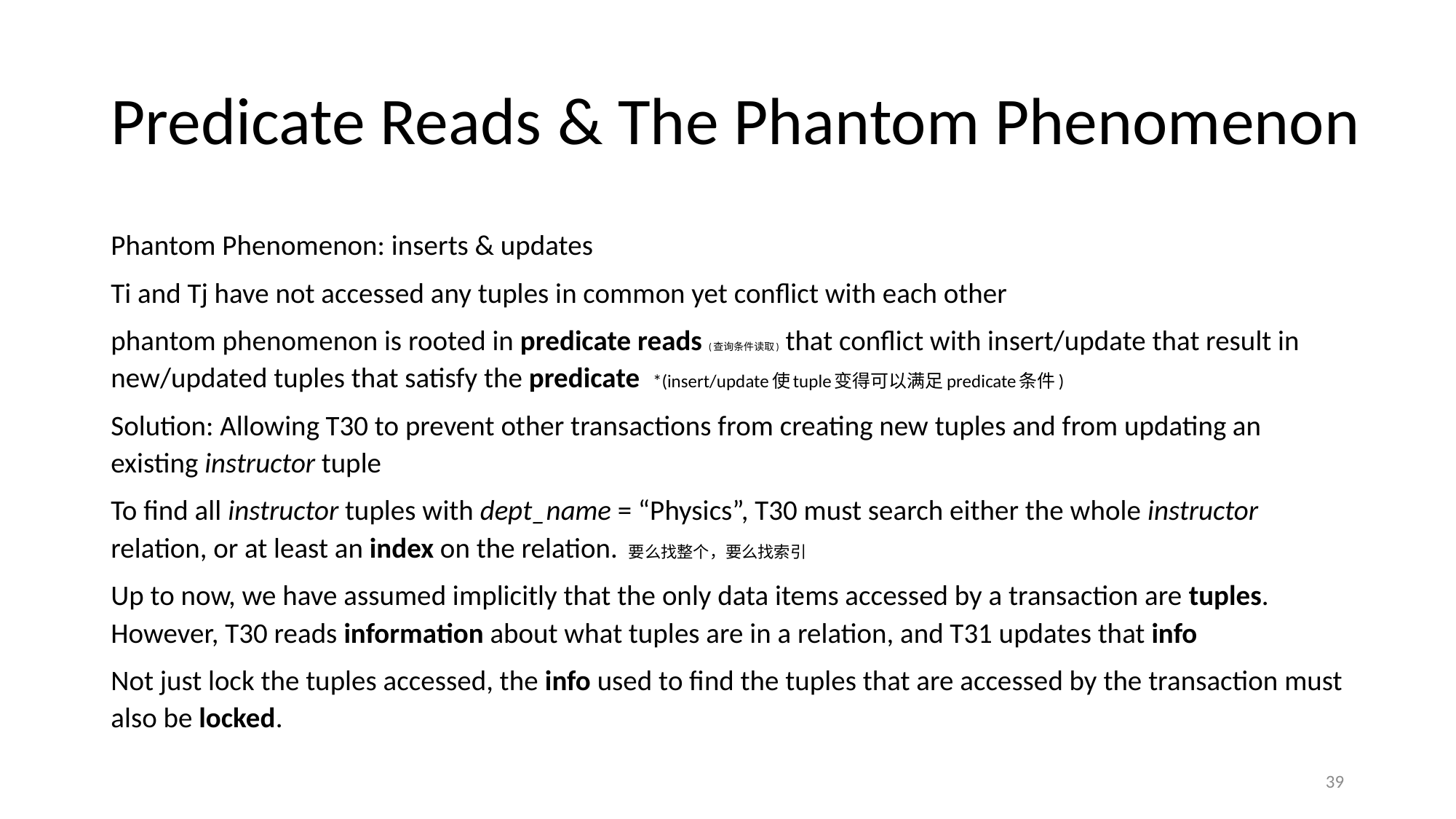

# Predicate Reads & The Phantom Phenomenon
Phantom Phenomenon: inserts & updates
Ti and Tj have not accessed any tuples in common yet conflict with each other
phantom phenomenon is rooted in predicate reads (查询条件读取) that conflict with insert/update that result in new/updated tuples that satisfy the predicate  *(insert/update使tuple变得可以满足predicate条件)
Solution: Allowing T30 to prevent other transactions from creating new tuples and from updating an existing instructor tuple
To find all instructor tuples with dept_name = “Physics”, T30 must search either the whole instructor relation, or at least an index on the relation. 要么找整个，要么找索引
Up to now, we have assumed implicitly that the only data items accessed by a transaction are tuples. However, T30 reads information about what tuples are in a relation, and T31 updates that info
Not just lock the tuples accessed, the info used to find the tuples that are accessed by the transaction must also be locked.
39